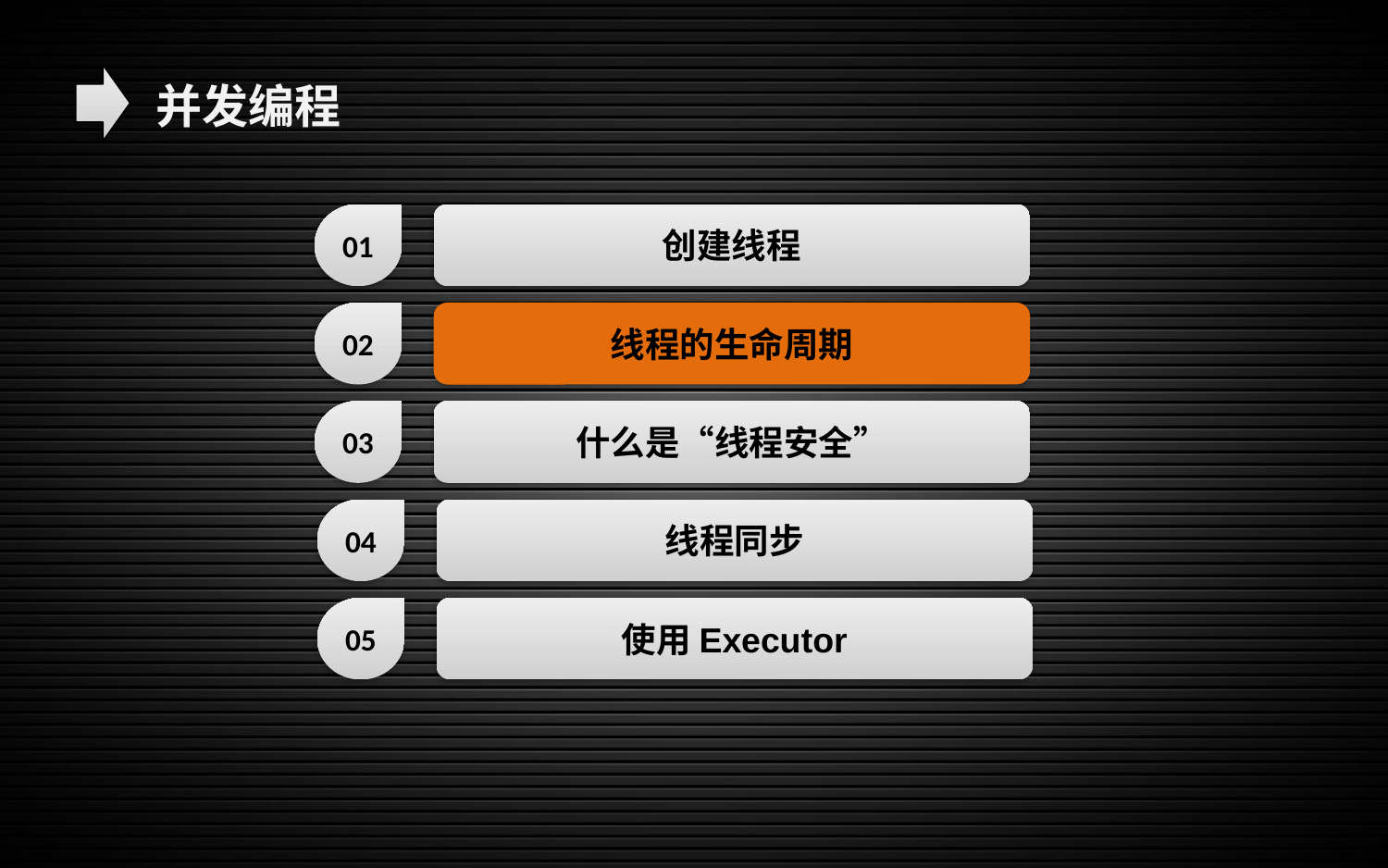

并发编程
01
创建线程
02
线程的生命周期
03
什么是“线程安全”
04
线程同步
05
使用Executor